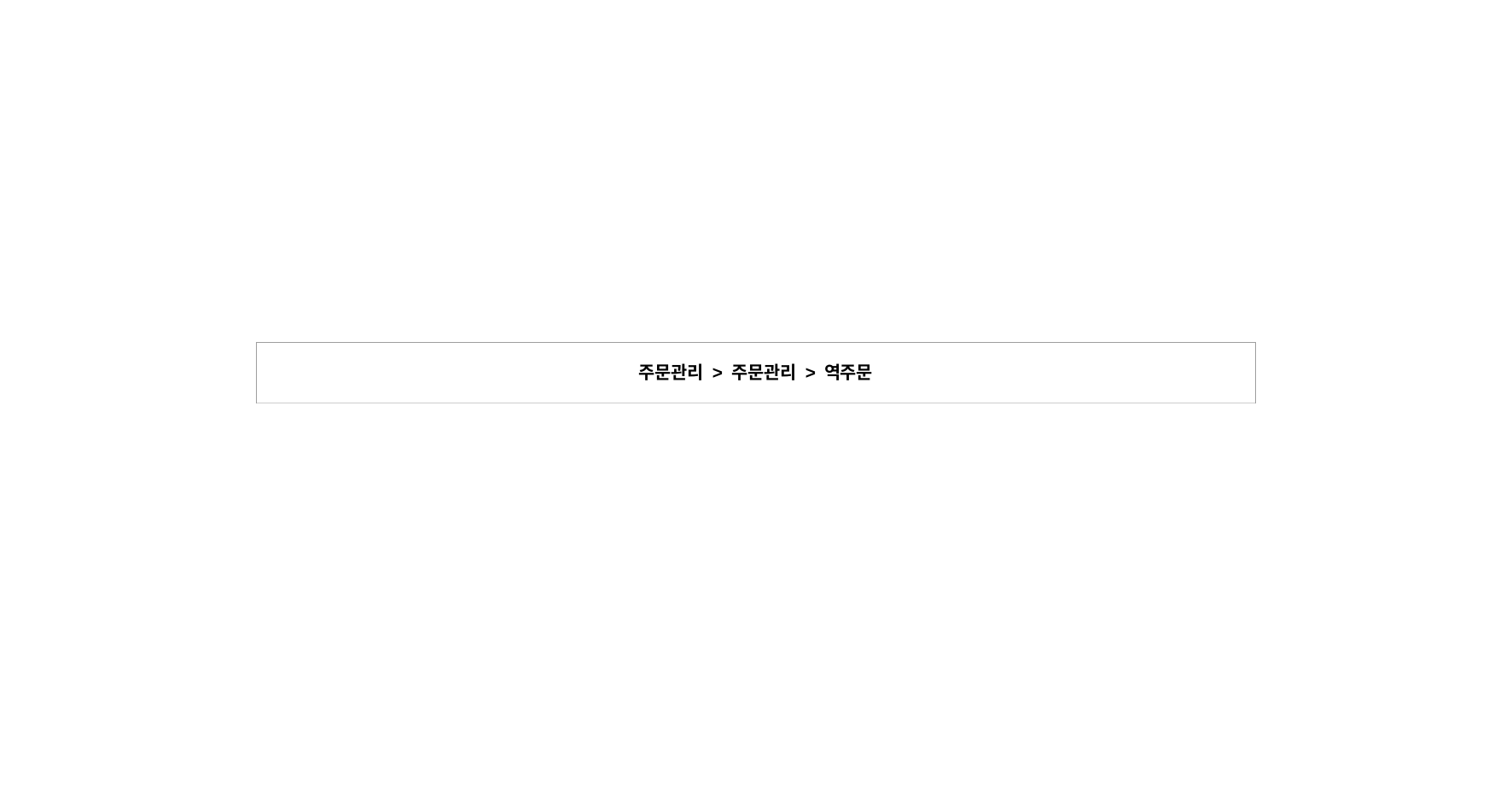

| 주문관리 > 주문관리 > 역주문 |
| --- |